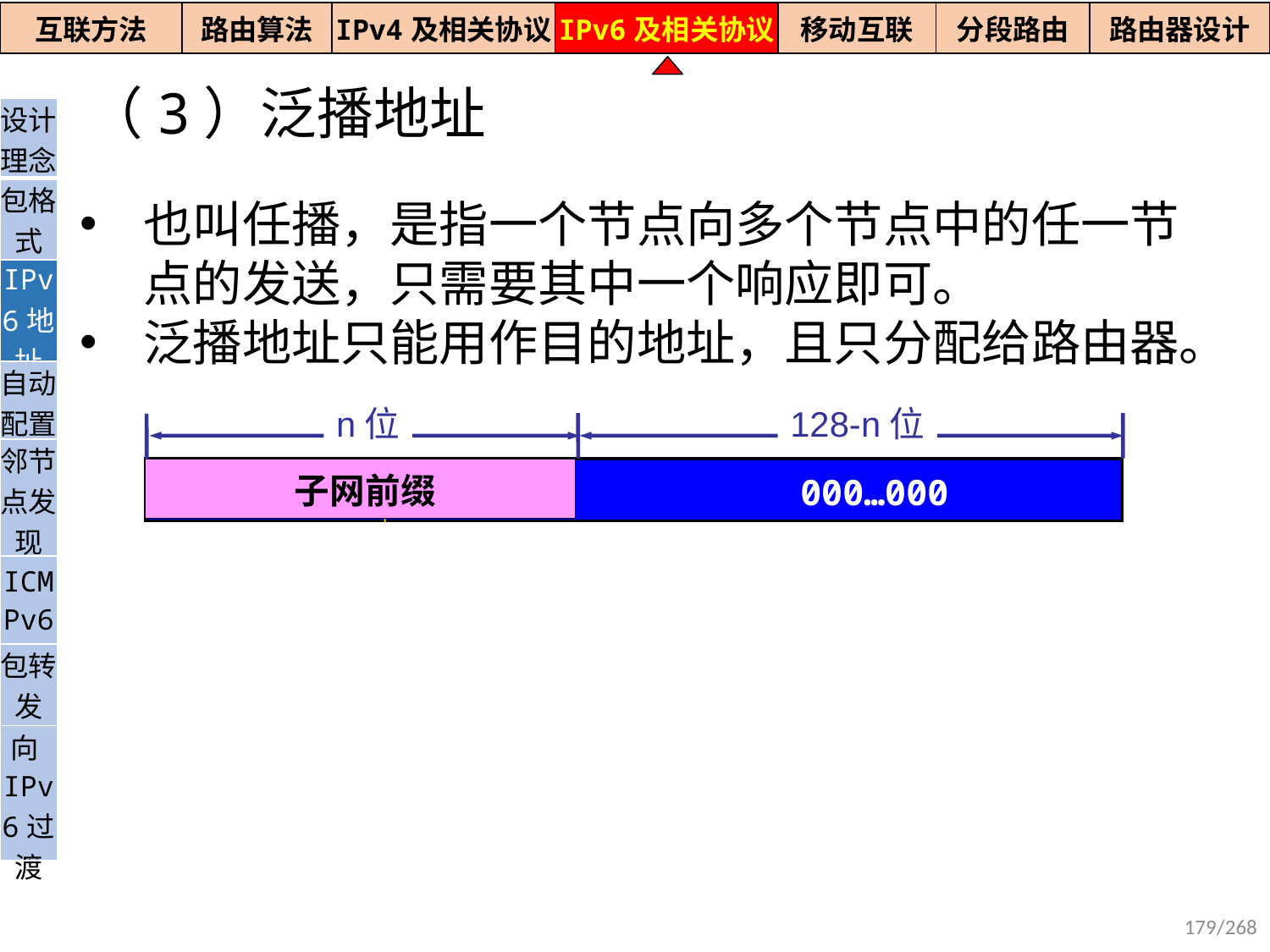

| 互联方法 | 路由算法 | IPv4及相关协议 | IPv6及相关协议 | 移动互联 | 分段路由 | 路由器设计 |
| --- | --- | --- | --- | --- | --- | --- |

（3）泛播地址
| 设计理念 |
| --- |
| 包格式 |
| IPv6地址 |
| 自动配置 |
| 邻节点发现 |
| ICMPv6 |
| 包转发 |
| 向IPv6过渡 |
也叫任播，是指一个节点向多个节点中的任一节点的发送，只需要其中一个响应即可。
泛播地址只能用作目的地址，且只分配给路由器。
n位
128-n位

子网前缀
000…000
179/268